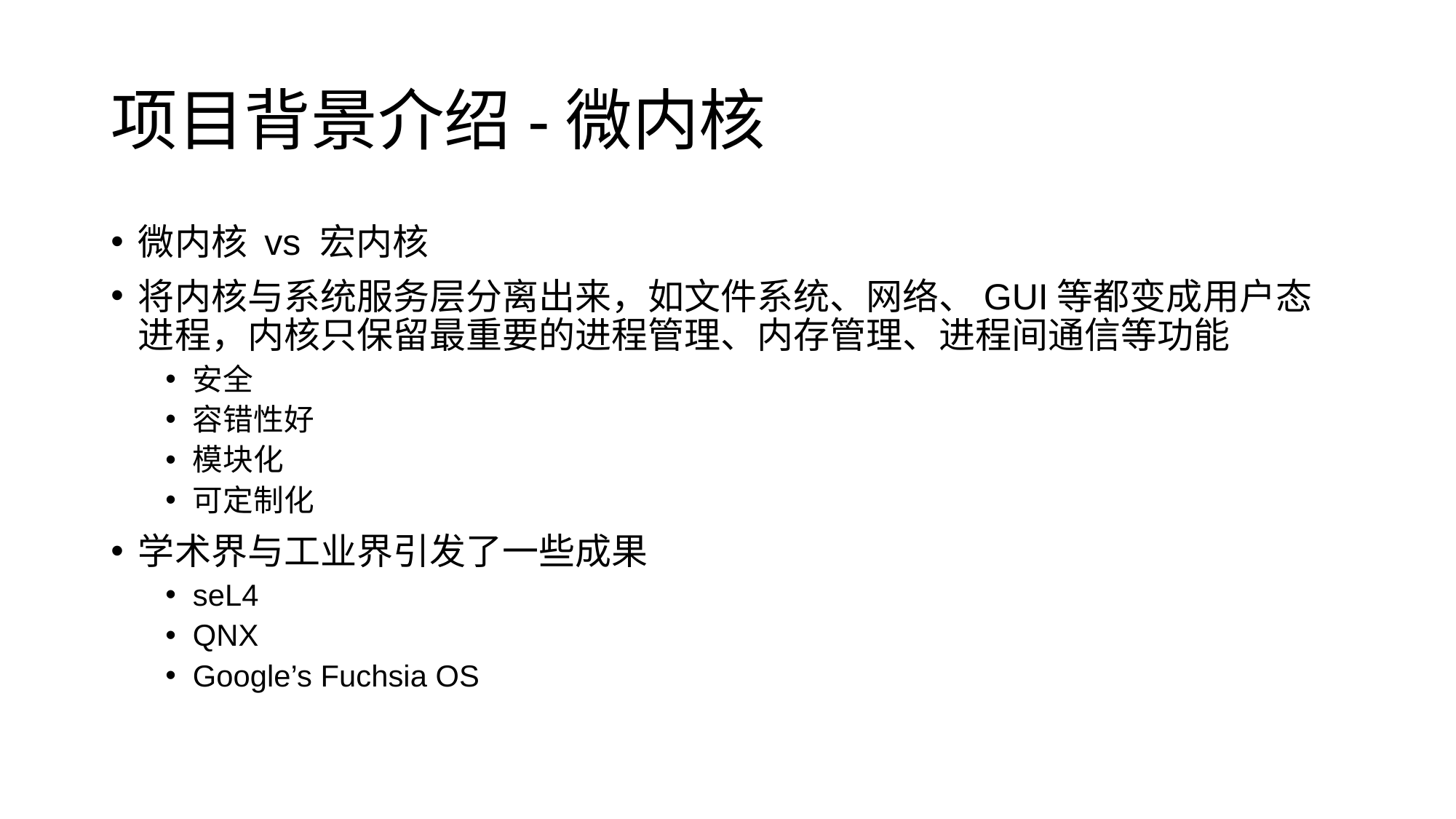

# 项目背景介绍-微内核
微内核 vs 宏内核
将内核与系统服务层分离出来，如文件系统、网络、GUI等都变成用户态进程，内核只保留最重要的进程管理、内存管理、进程间通信等功能
安全
容错性好
模块化
可定制化
学术界与工业界引发了一些成果
seL4
QNX
Google’s Fuchsia OS